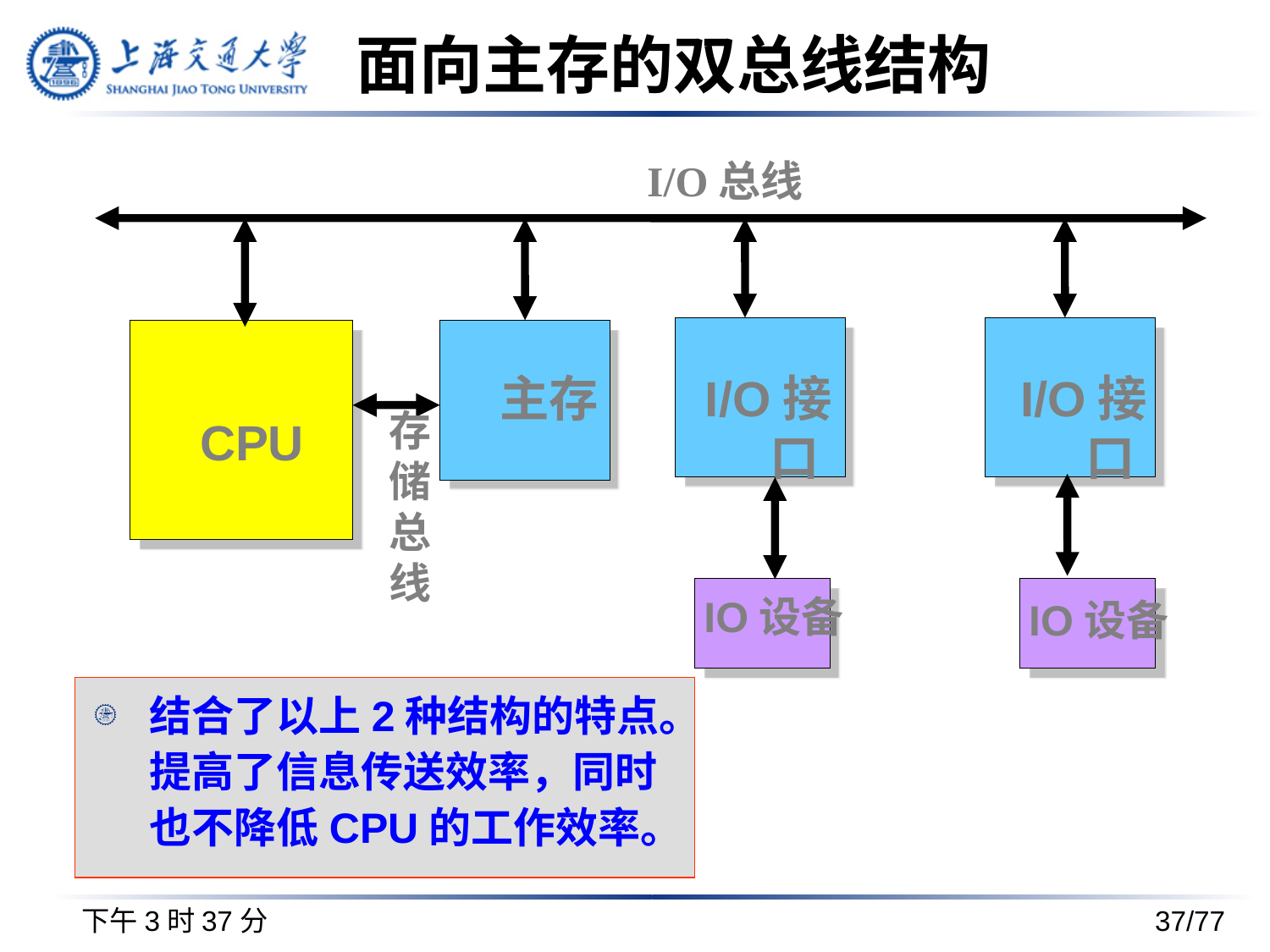

# 面向主存的双总线结构
I/O总线

主存
I/O接口
I/O接口
存储总线
CPU

IO设备
IO设备
结合了以上2种结构的特点。提高了信息传送效率，同时也不降低CPU的工作效率。
下午3时37分
37/77